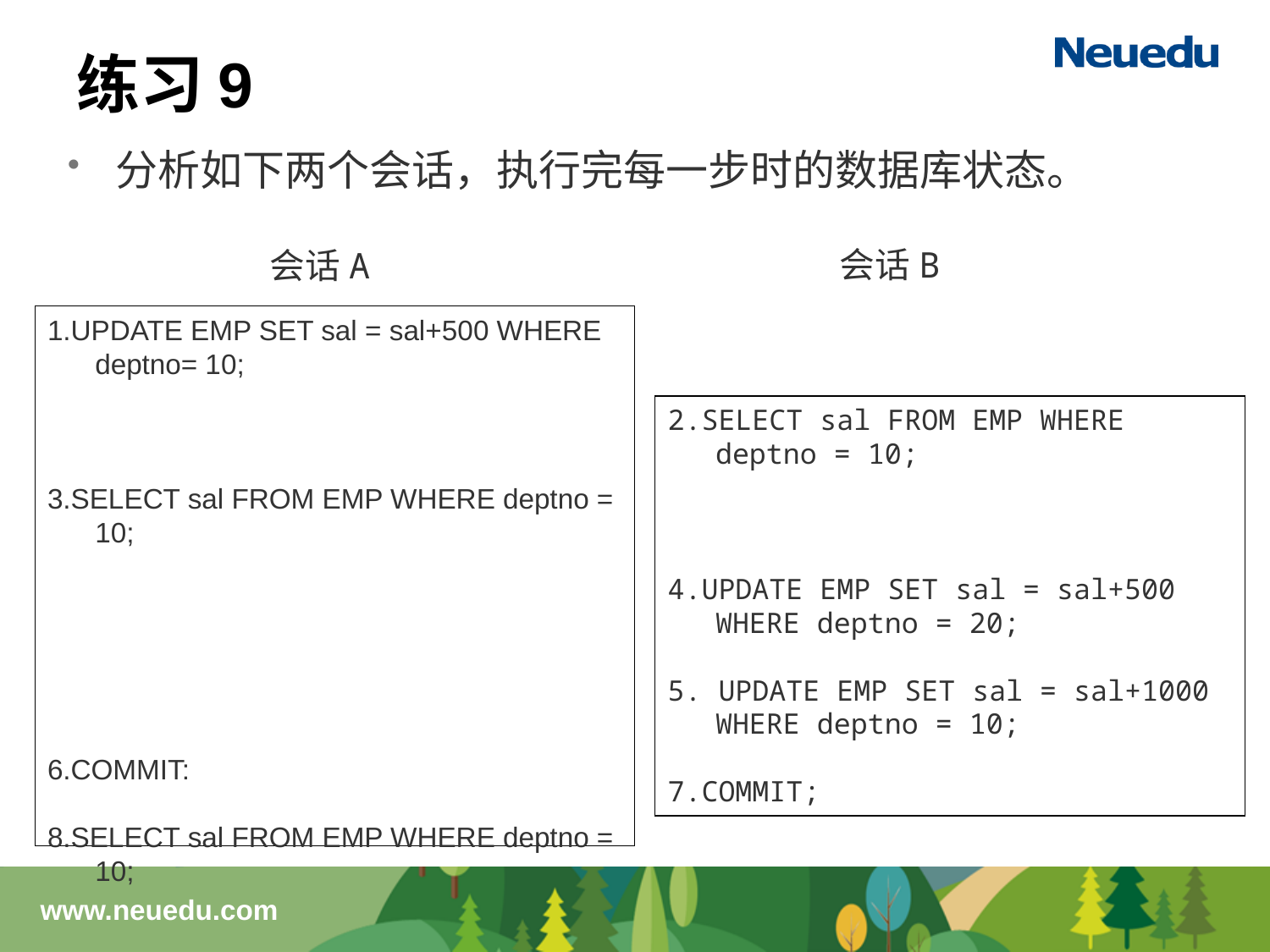

# 练习9
分析如下两个会话，执行完每一步时的数据库状态。
会话B
会话A
1.UPDATE EMP SET sal = sal+500 WHERE deptno= 10;

3.SELECT sal FROM EMP WHERE deptno = 10;

6.COMMIT:

8.SELECT sal FROM EMP WHERE deptno = 10;

2.SELECT sal FROM EMP WHERE deptno = 10;

4.UPDATE EMP SET sal = sal+500 WHERE deptno = 20;

5. UPDATE EMP SET sal = sal+1000 WHERE deptno = 10;

7.COMMIT;